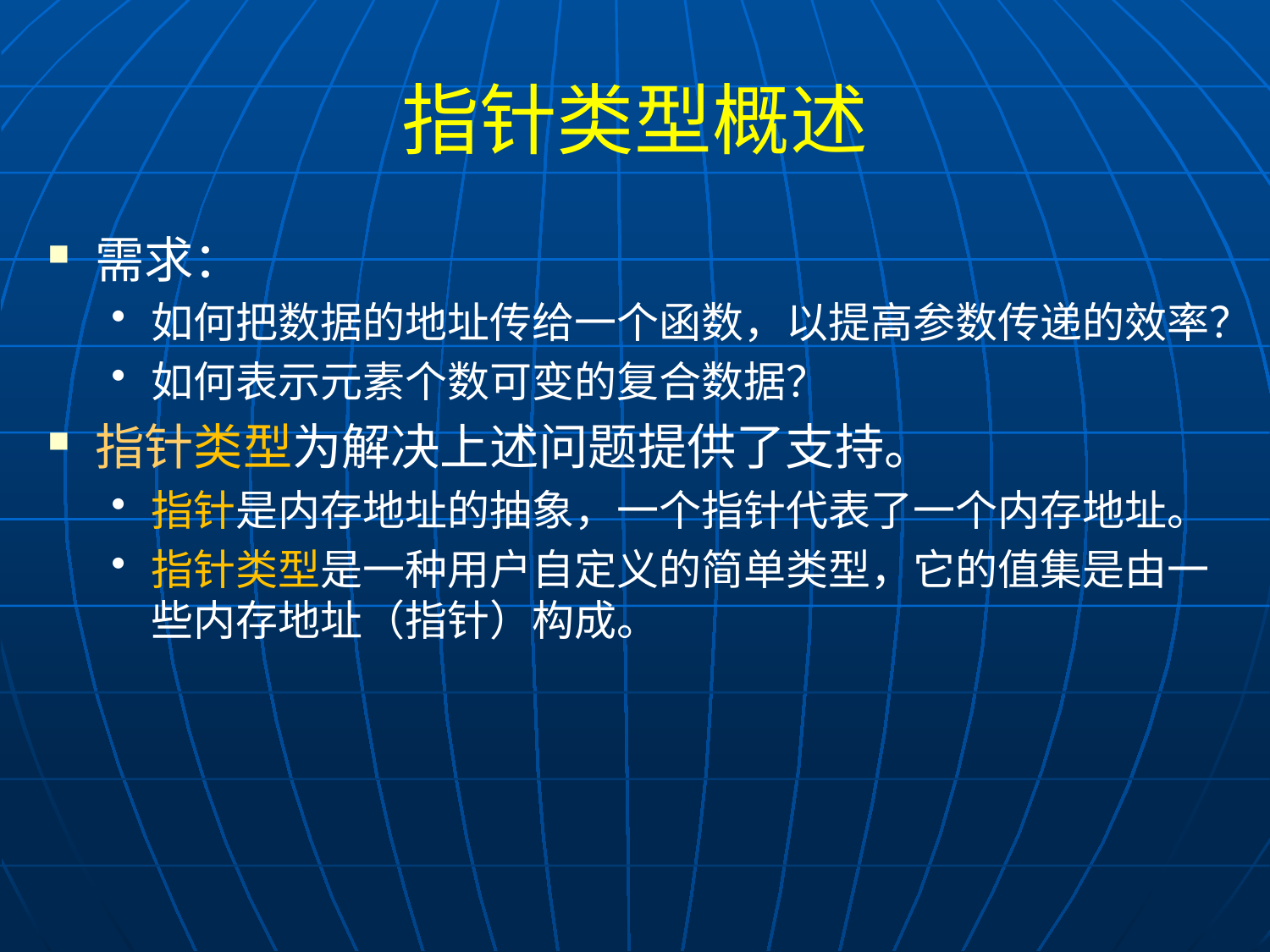

# 指针类型概述
需求：
如何把数据的地址传给一个函数，以提高参数传递的效率？
如何表示元素个数可变的复合数据？
指针类型为解决上述问题提供了支持。
指针是内存地址的抽象，一个指针代表了一个内存地址。
指针类型是一种用户自定义的简单类型，它的值集是由一些内存地址（指针）构成。